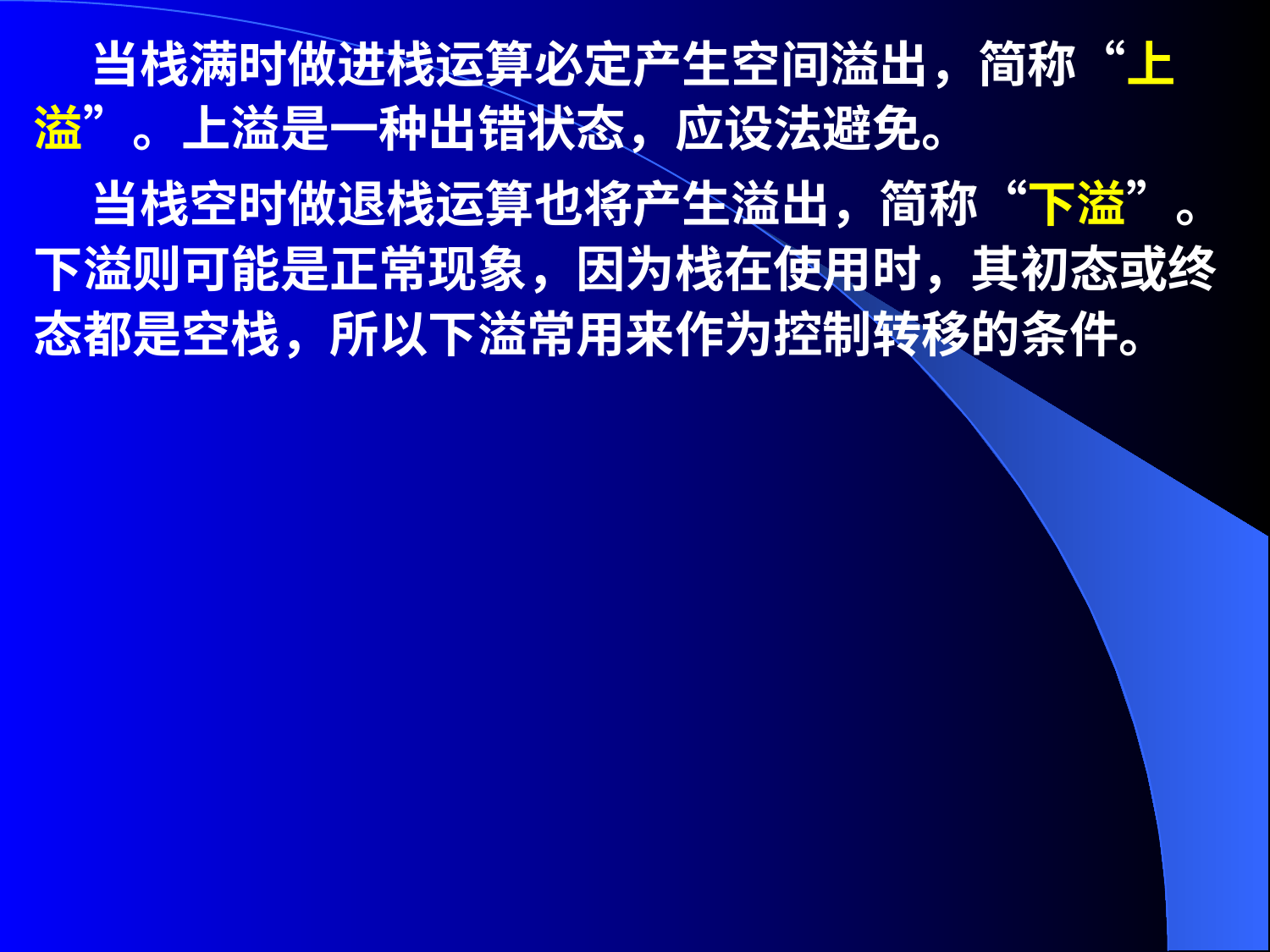

# 当栈满时做进栈运算必定产生空间溢出，简称“上溢”。上溢是一种出错状态，应设法避免。
    当栈空时做退栈运算也将产生溢出，简称“下溢”。下溢则可能是正常现象，因为栈在使用时，其初态或终态都是空栈，所以下溢常用来作为控制转移的条件。